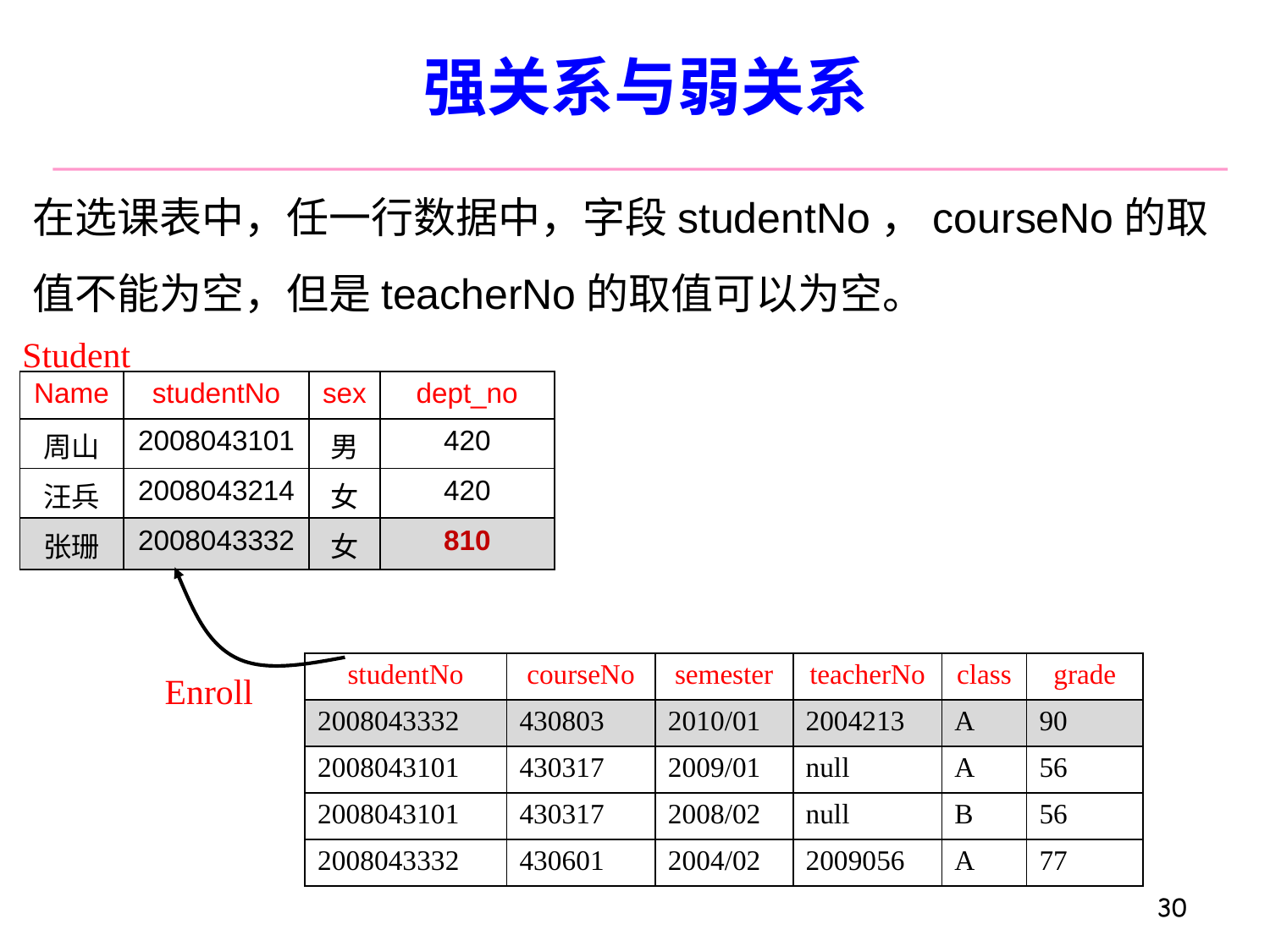

强关系与弱关系
在选课表中，任一行数据中，字段studentNo，courseNo的取值不能为空，但是teacherNo的取值可以为空。
Student
| Name | studentNo | sex | dept\_no |
| --- | --- | --- | --- |
| 周山 | 2008043101 | 男 | 420 |
| 汪兵 | 2008043214 | 女 | 420 |
| 张珊 | 2008043332 | 女 | 810 |

| studentNo | courseNo | semester | teacherNo | class | grade |
| --- | --- | --- | --- | --- | --- |
| 2008043332 | 430803 | 2010/01 | 2004213 | A | 90 |
| 2008043101 | 430317 | 2009/01 | null | A | 56 |
| 2008043101 | 430317 | 2008/02 | null | B | 56 |
| 2008043332 | 430601 | 2004/02 | 2009056 | A | 77 |
Enroll
30